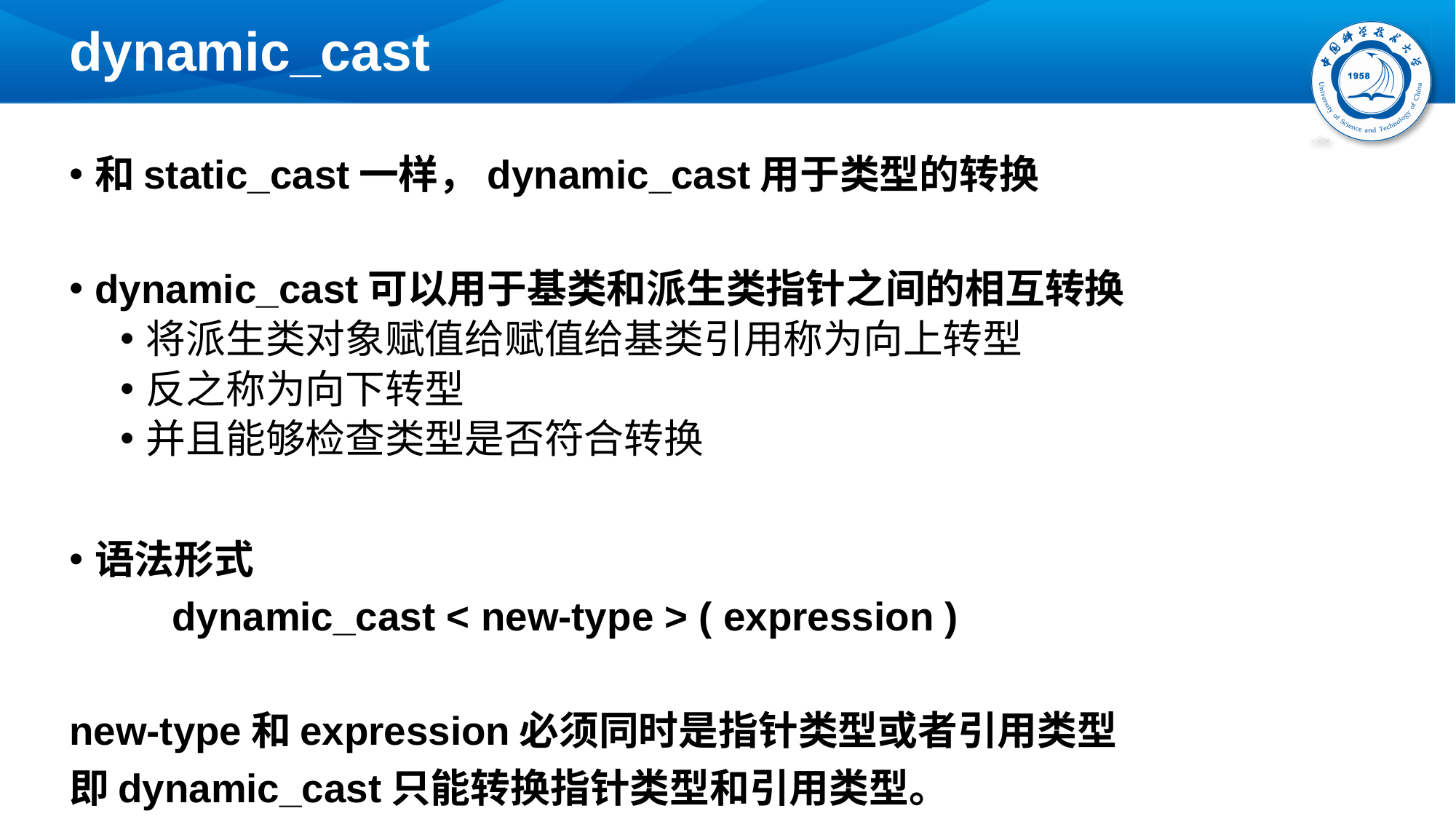

# dynamic_cast
和static_cast一样，dynamic_cast用于类型的转换

dynamic_cast可以用于基类和派生类指针之间的相互转换
将派生类对象赋值给赋值给基类引用称为向上转型
反之称为向下转型
并且能够检查类型是否符合转换

语法形式
	dynamic_cast < new-type > ( expression )

new-type和expression必须同时是指针类型或者引用类型
即dynamic_cast只能转换指针类型和引用类型。